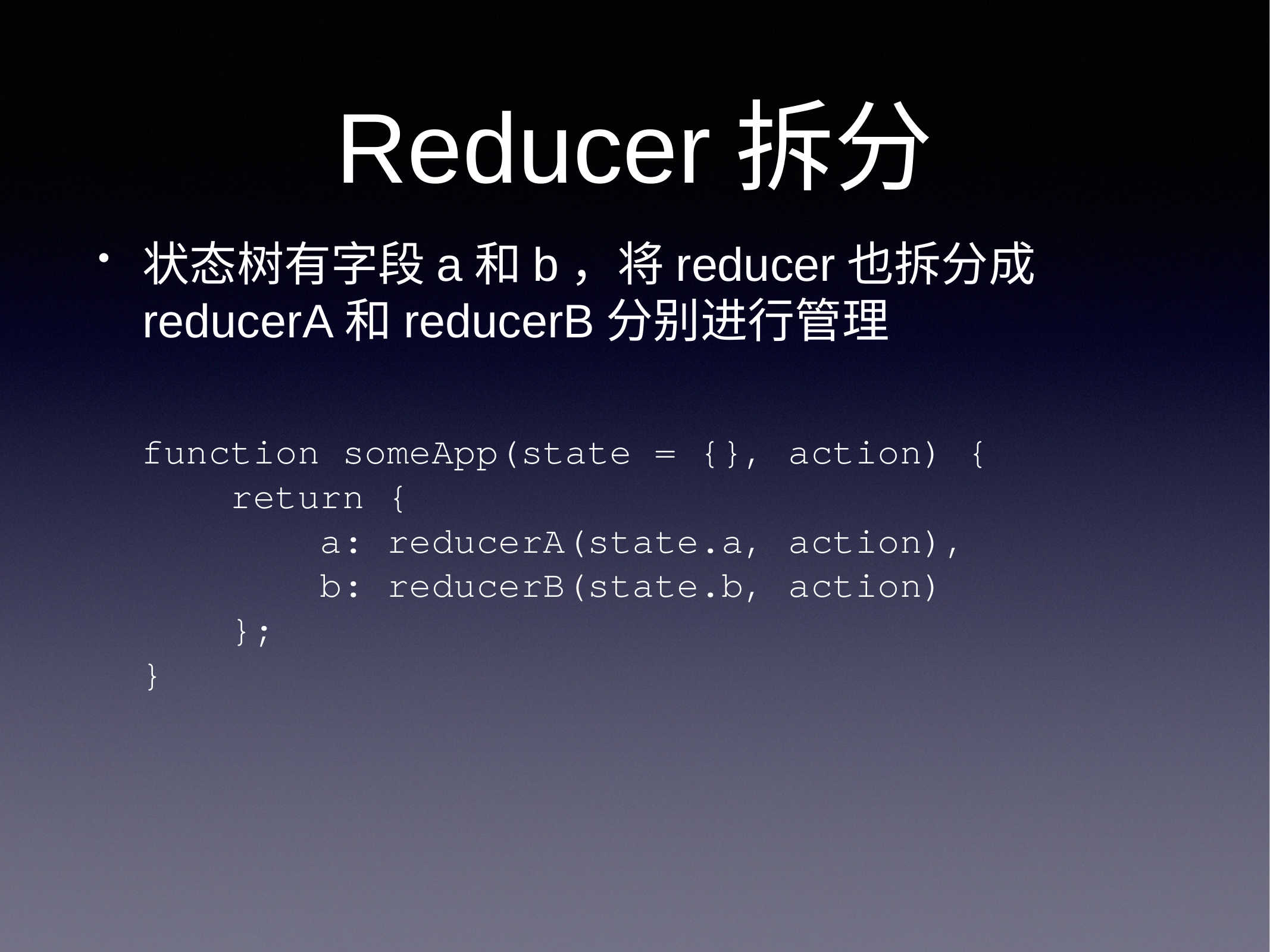

# Reducer拆分
状态树有字段a和b，将reducer也拆分成reducerA和reducerB分别进行管理
function someApp(state = {}, action) {
    return {
        a: reducerA(state.a, action),
        b: reducerB(state.b, action)
    };
}